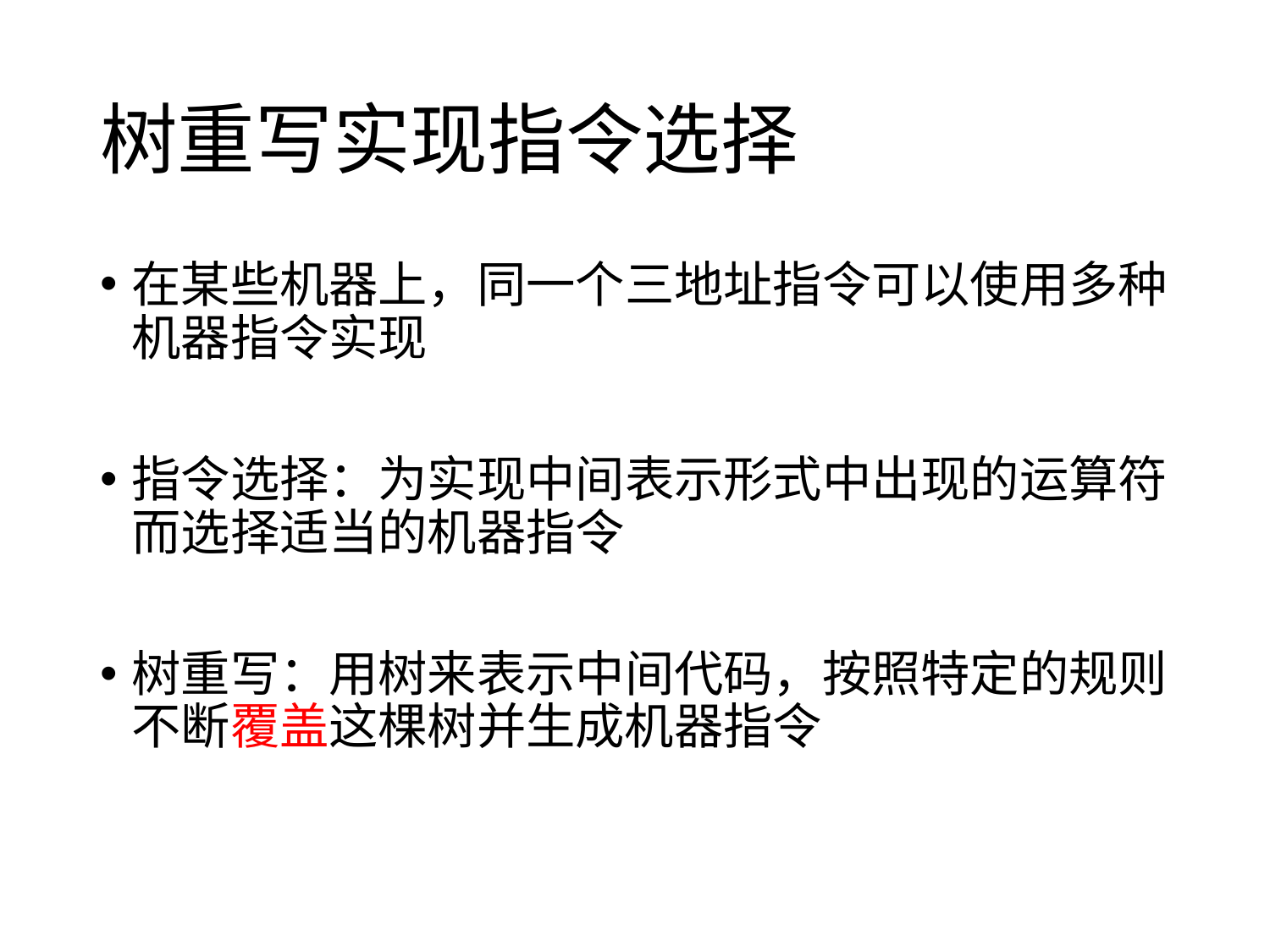

# 树重写实现指令选择
在某些机器上，同一个三地址指令可以使用多种机器指令实现

指令选择：为实现中间表示形式中出现的运算符而选择适当的机器指令

树重写：用树来表示中间代码，按照特定的规则不断覆盖这棵树并生成机器指令